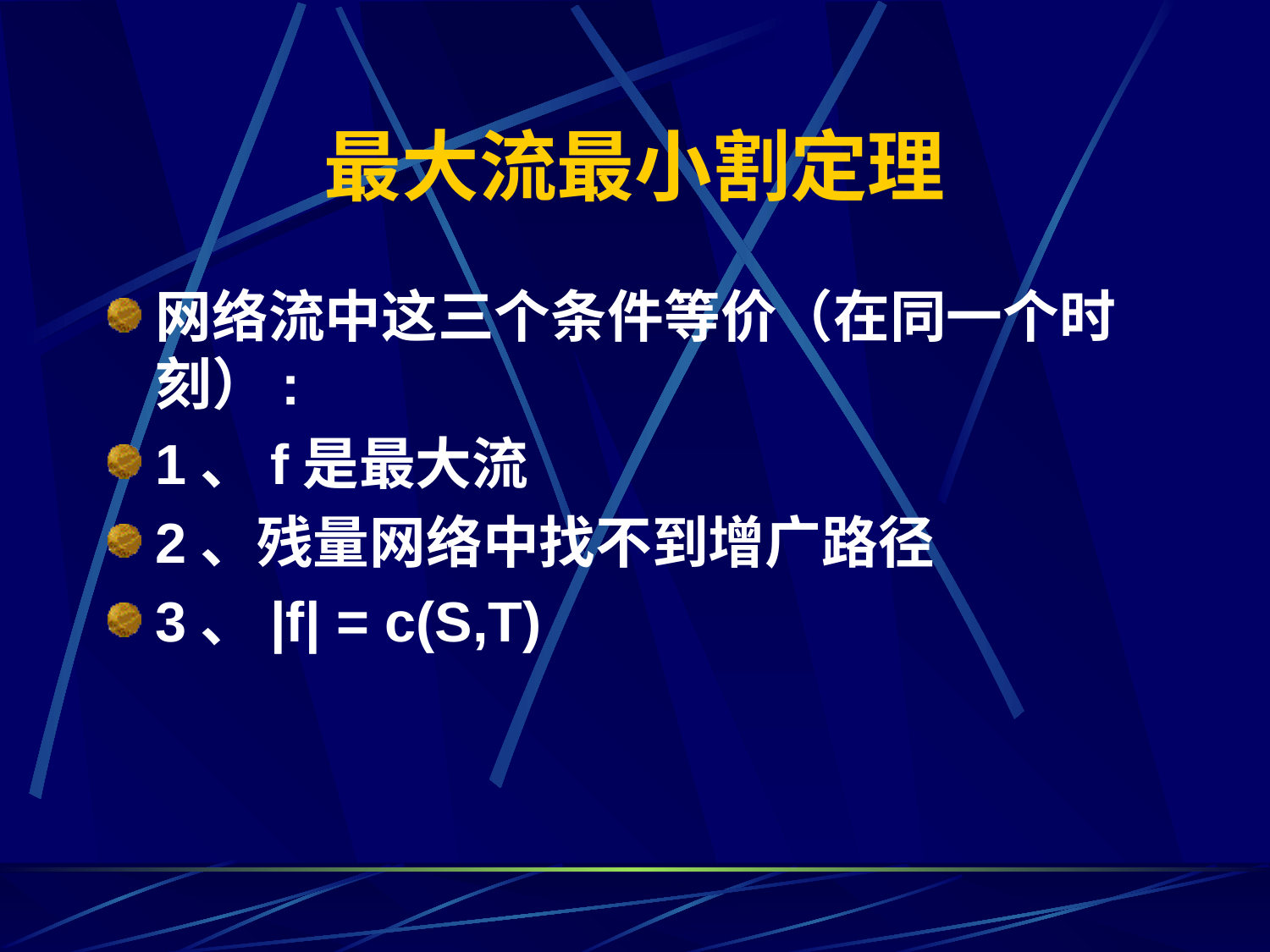

# 最大流最小割定理
网络流中这三个条件等价（在同一个时刻）:
1、f是最大流
2、残量网络中找不到增广路径
3、|f| = c(S,T)